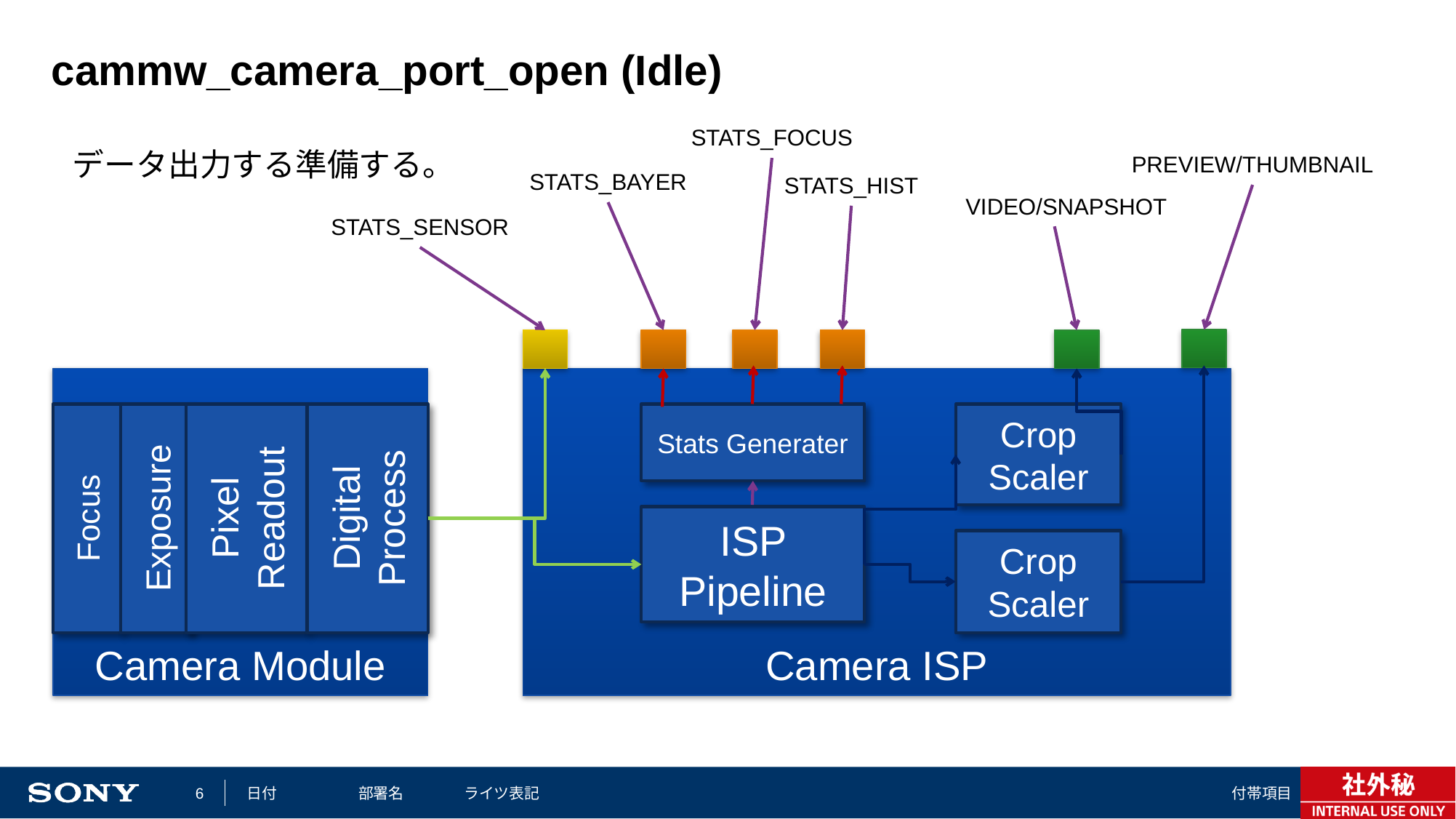

# cammw_camera_port_open (Idle)
STATS_FOCUS
データ出力する準備する。
PREVIEW/THUMBNAIL
STATS_BAYER
STATS_HIST
VIDEO/SNAPSHOT
STATS_SENSOR

Camera ISP
Camera Module
Crop
Scaler
Digital Process
Focus
Exposure
Pixel Readout
Stats Generater
ISP Pipeline
Crop
Scaler